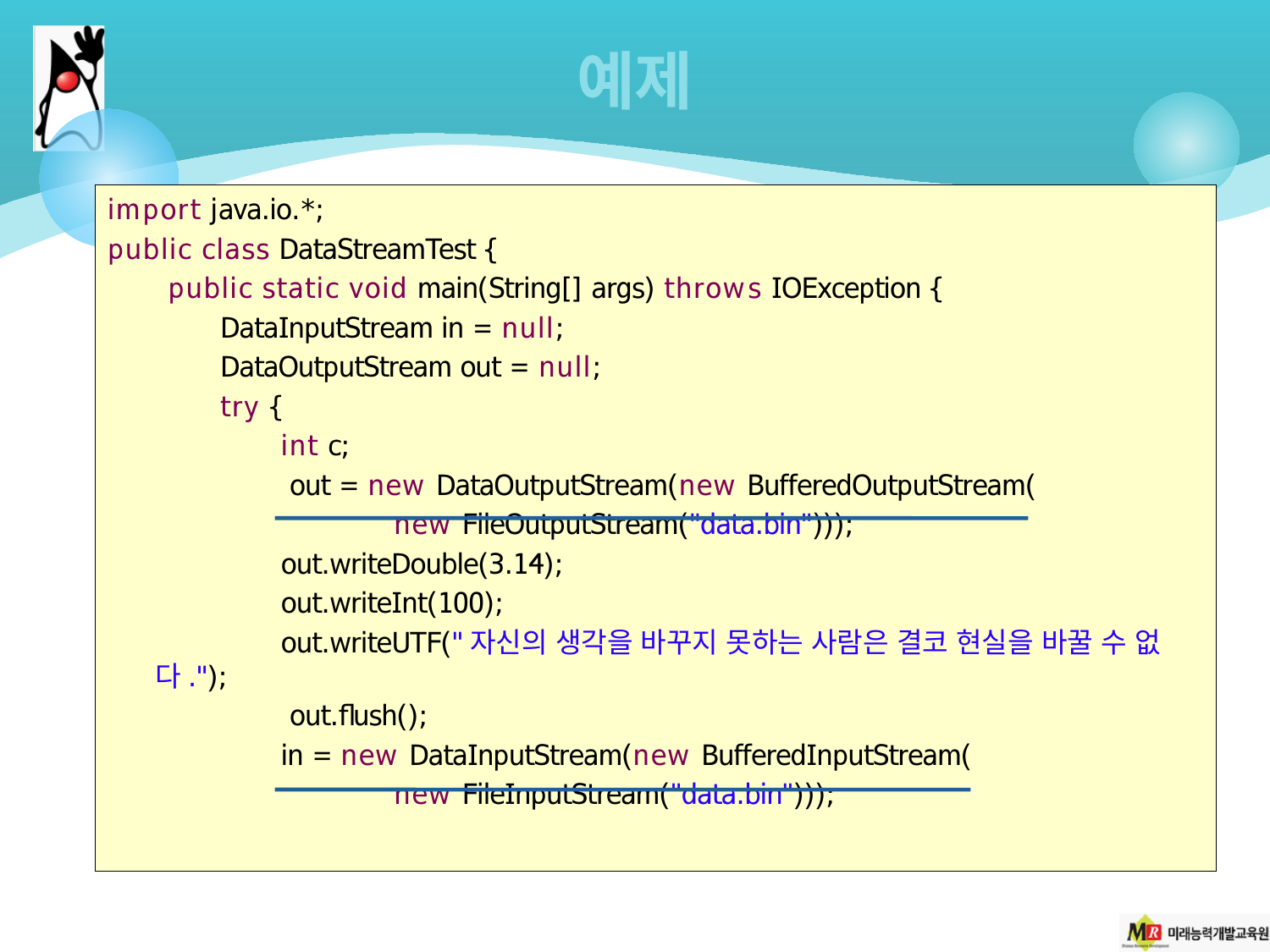

# 예제
import java.io.*;
public class DataStreamTest {
       public static void main(String[] args) throws IOException {
             DataInputStream in = null;
             DataOutputStream out = null;
             try {
                    int c;
                     out = new DataOutputStream(new BufferedOutputStream(
                                 new FileOutputStream("data.bin")));
                    out.writeDouble(3.14);
                    out.writeInt(100);
                    out.writeUTF("자신의 생각을 바꾸지 못하는 사람은 결코 현실을 바꿀 수 없다.");
                     out.flush();
                    in = new DataInputStream(new BufferedInputStream(
                                 new FileInputStream("data.bin")));